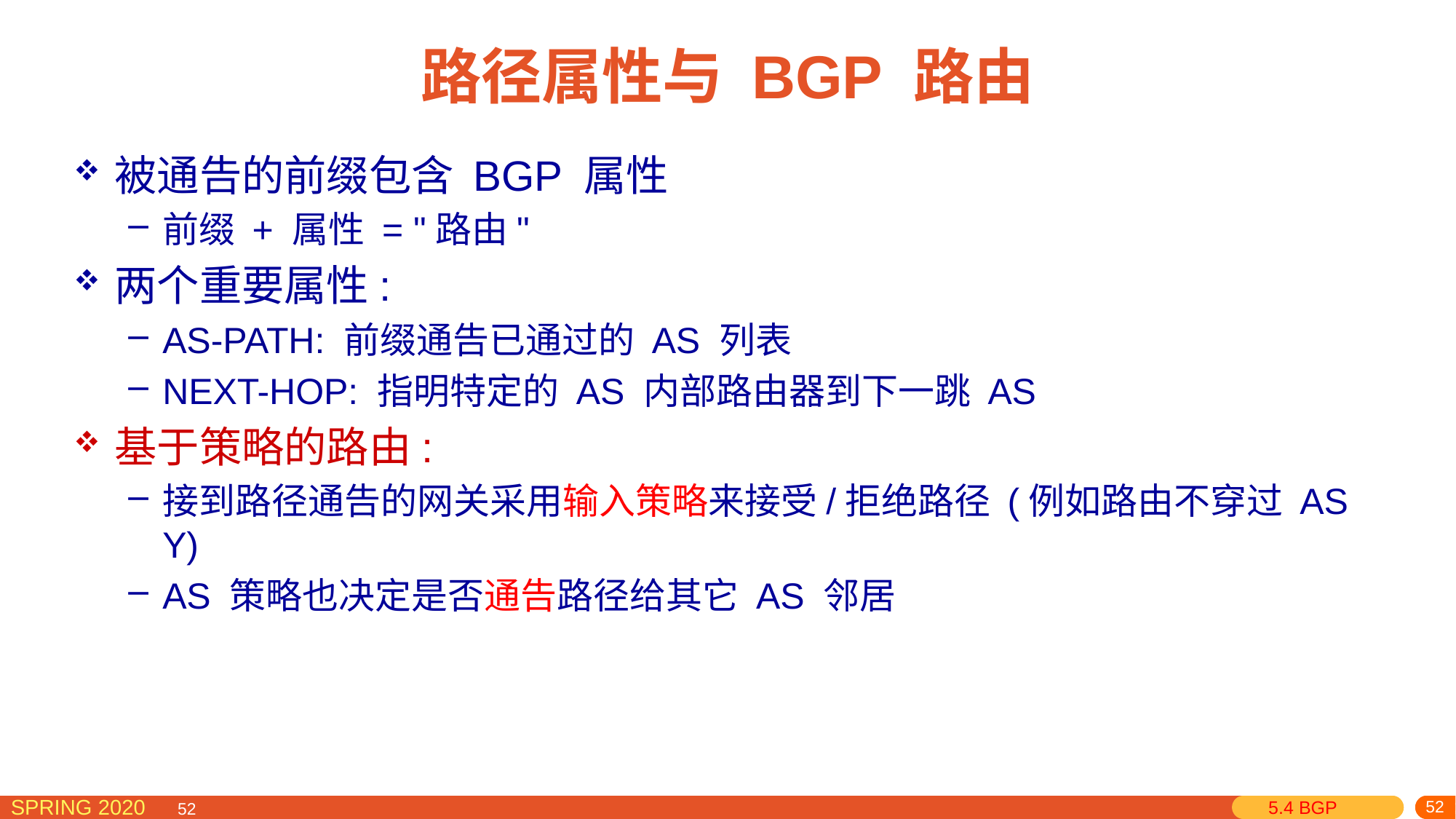

# 路径属性与 BGP 路由
被通告的前缀包含 BGP 属性
前缀 + 属性 = "路由"
两个重要属性:
AS-PATH: 前缀通告已通过的 AS 列表
NEXT-HOP: 指明特定的 AS 内部路由器到下一跳 AS
基于策略的路由:
接到路径通告的网关采用输入策略来接受/拒绝路径 (例如路由不穿过 AS Y)
AS 策略也决定是否通告路径给其它 AS 邻居

5.4 BGP